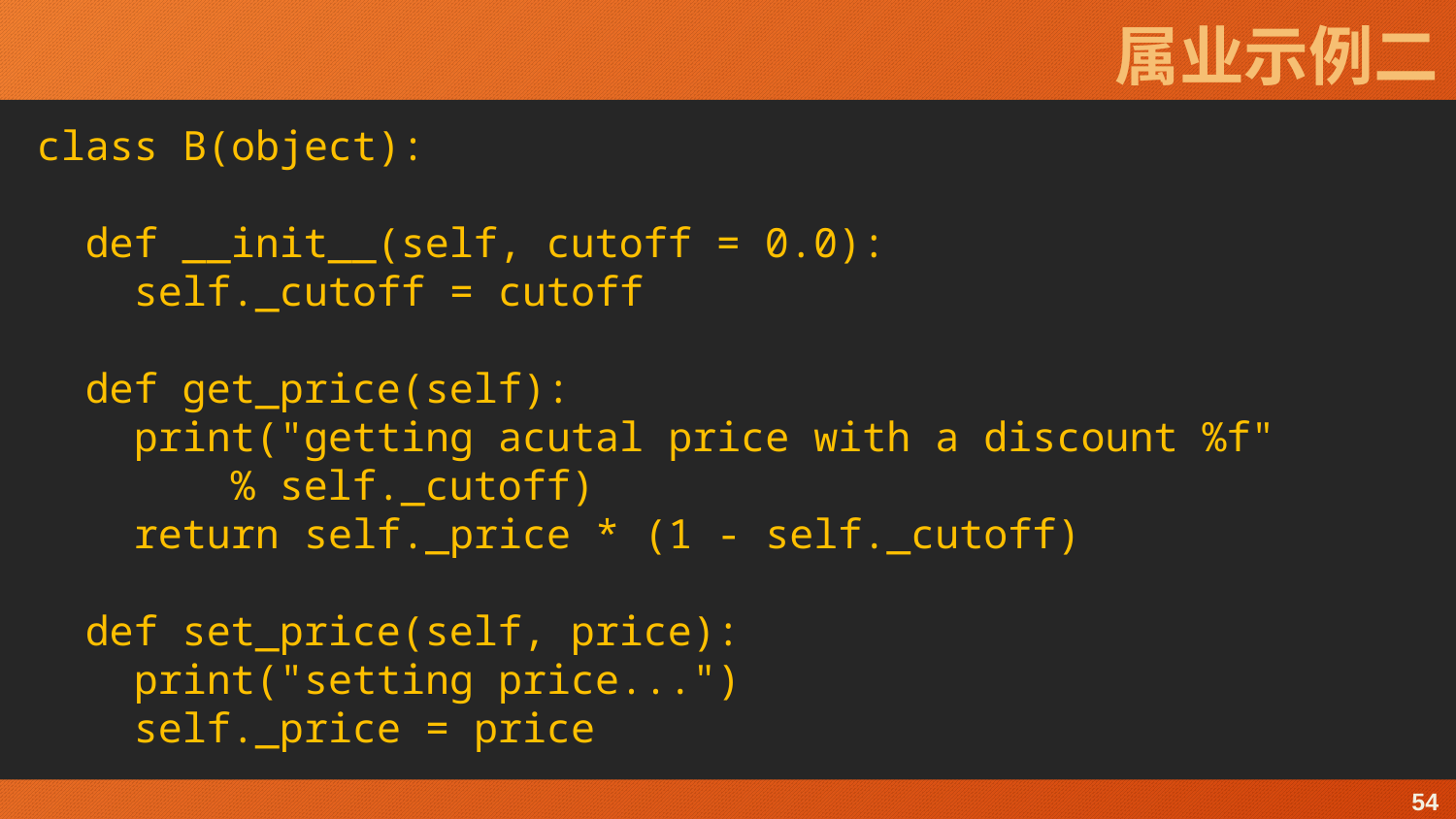

# 属业示例二
class B(object):

  def __init__(self, cutoff = 0.0):
    self._cutoff = cutoff

  def get_price(self):
    print("getting acutal price with a discount %f"
        % self._cutoff)
    return self._price * (1 - self._cutoff)

  def set_price(self, price):
    print("setting price...")
    self._price = price
54